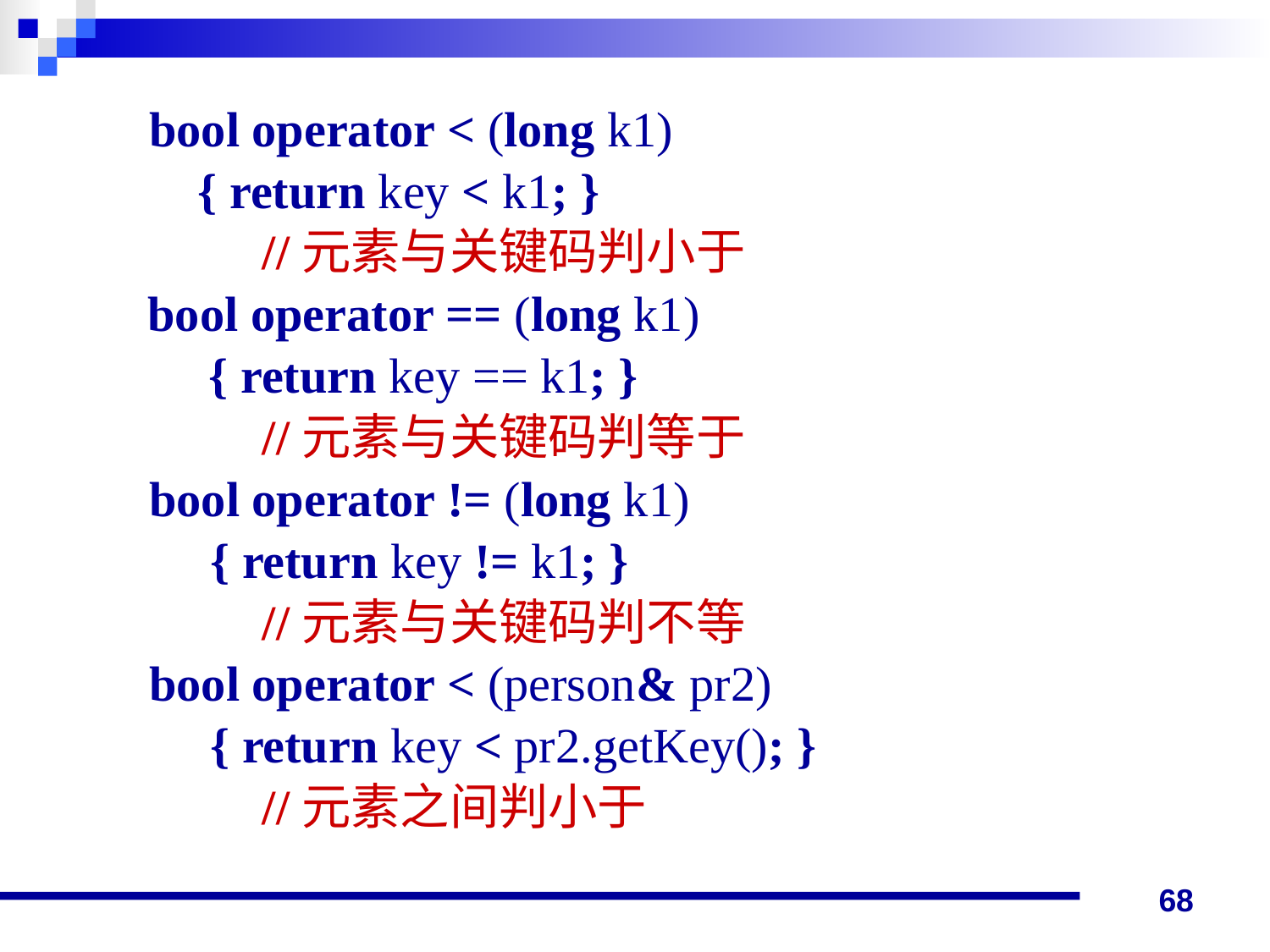

bool operator < (long k1)
         { return key < k1; }
		//元素与关键码判小于
	 bool operator == (long k1)
	      { return key == k1; }
		//元素与关键码判等于
     bool operator != (long k1)
          { return key != k1; }
		//元素与关键码判不等
     bool operator < (person& pr2)
          { return key < pr2.getKey(); }
		//元素之间判小于
68